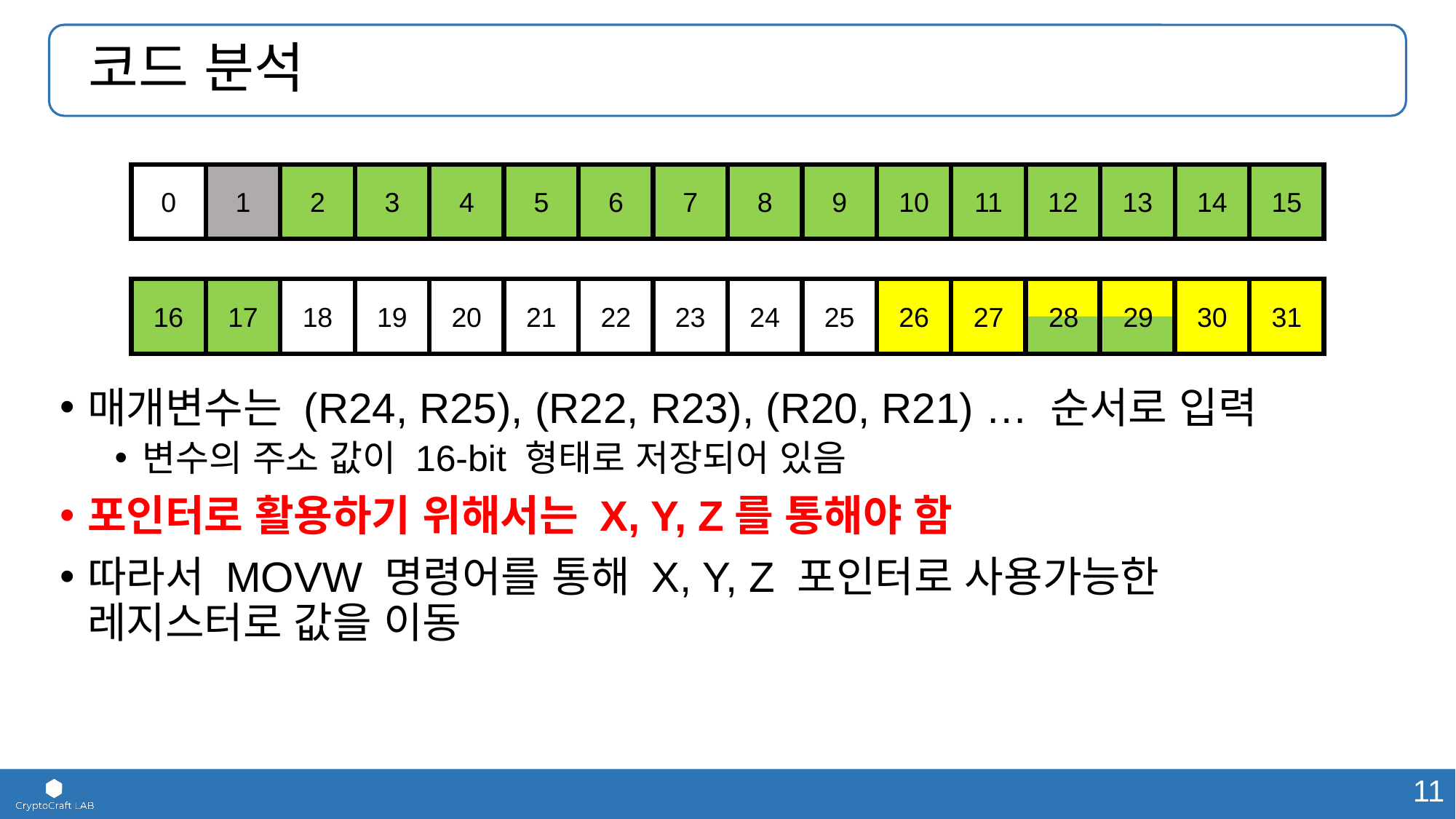

# 코드 분석
8
9
10
11
12
13
14
15
0
1
2
3
4
5
6
7
24
25
26
27

28

29

30
31
16
17
18
19
20
21
22
23
매개변수는 (R24, R25), (R22, R23), (R20, R21) … 순서로 입력
변수의 주소 값이 16-bit 형태로 저장되어 있음
포인터로 활용하기 위해서는 X, Y, Z를 통해야 함
따라서 MOVW 명령어를 통해 X, Y, Z 포인터로 사용가능한
레지스터로 값을 이동